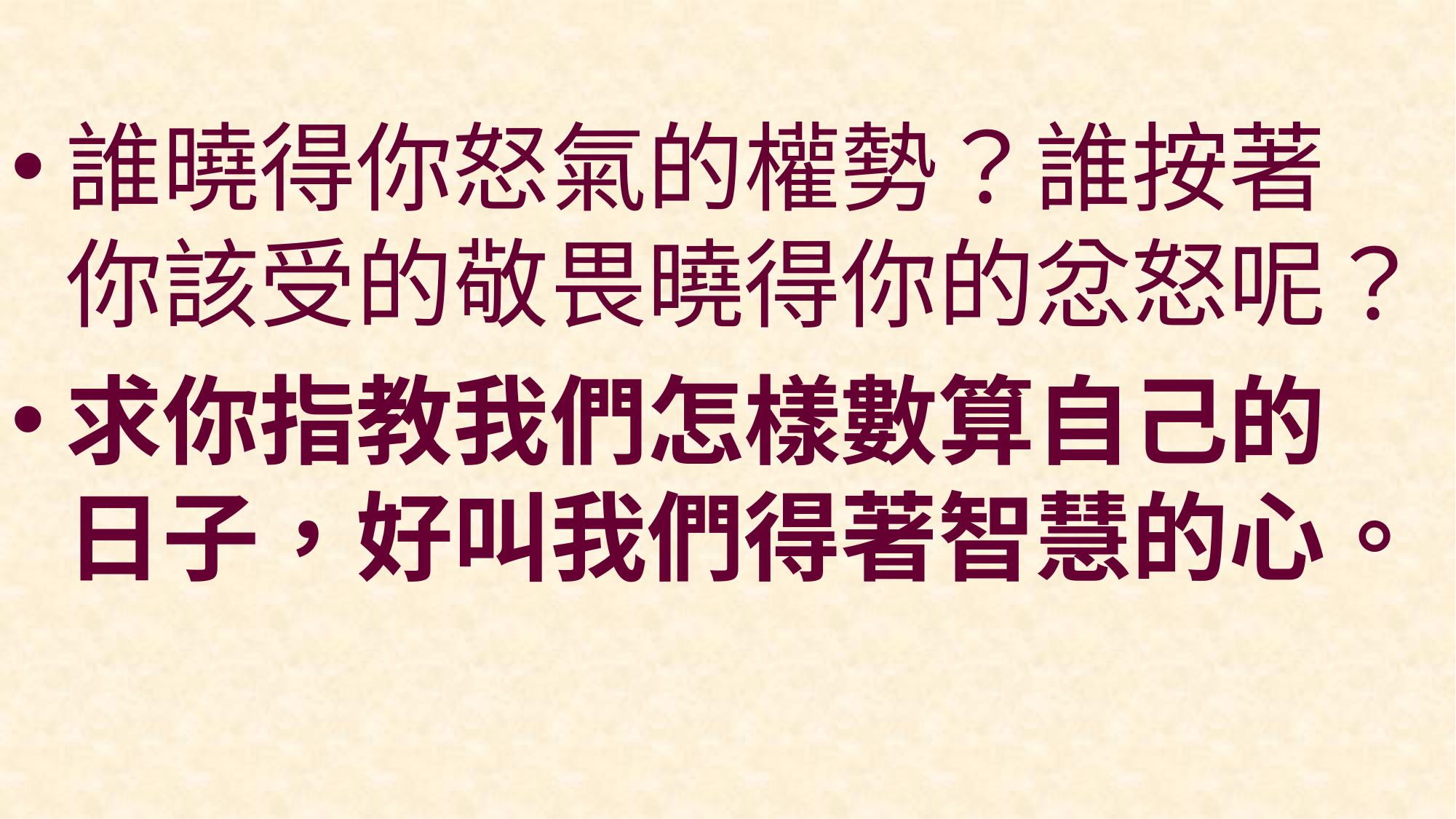

誰曉得你怒氣的權勢？誰按著你該受的敬畏曉得你的忿怒呢？
求你指教我們怎樣數算自己的日子，好叫我們得著智慧的心。